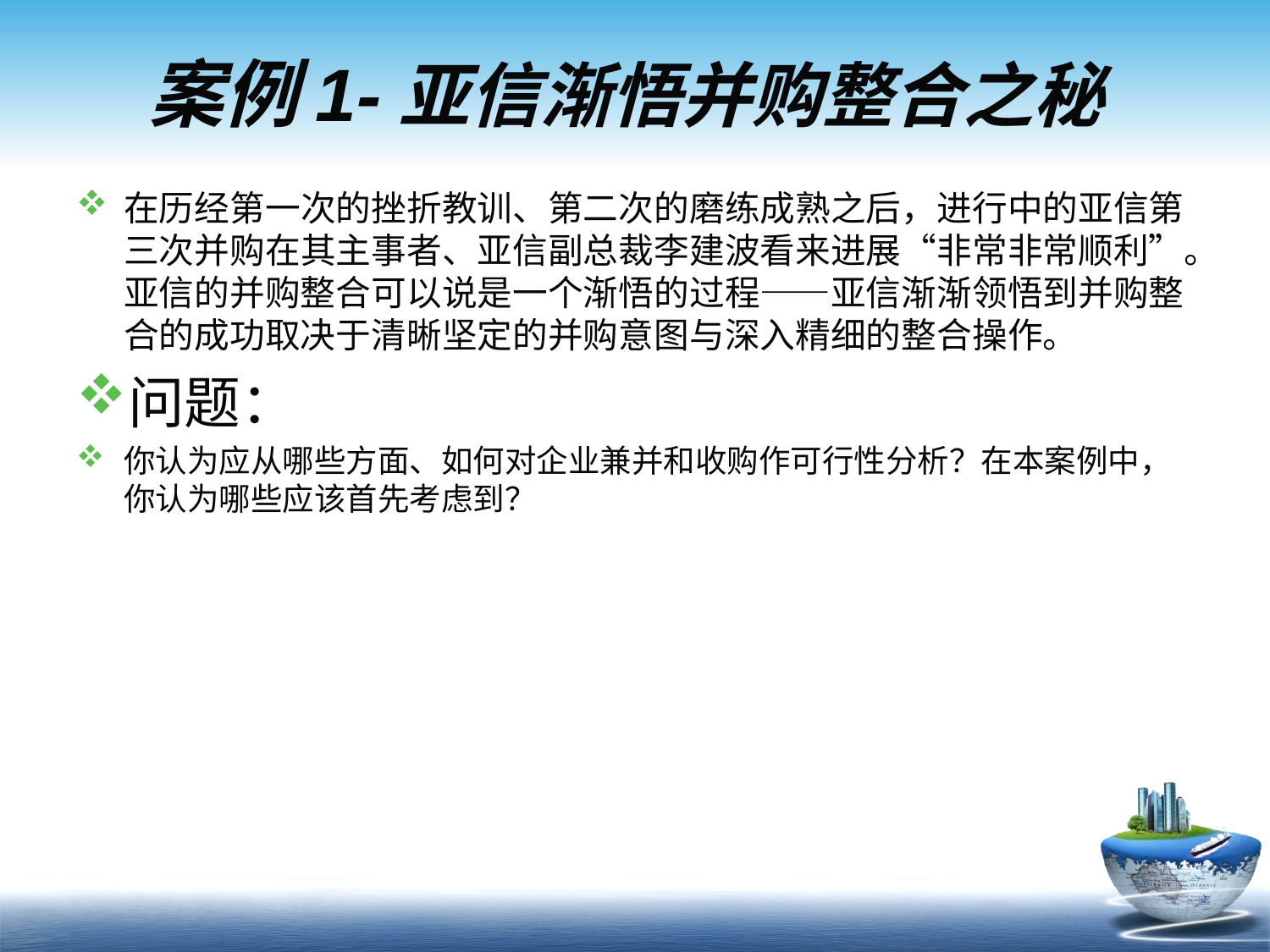

# 案例1-亚信渐悟并购整合之秘
在历经第一次的挫折教训、第二次的磨练成熟之后，进行中的亚信第三次并购在其主事者、亚信副总裁李建波看来进展“非常非常顺利”。亚信的并购整合可以说是一个渐悟的过程——亚信渐渐领悟到并购整合的成功取决于清晰坚定的并购意图与深入精细的整合操作。
问题：
你认为应从哪些方面、如何对企业兼并和收购作可行性分析？在本案例中，你认为哪些应该首先考虑到？